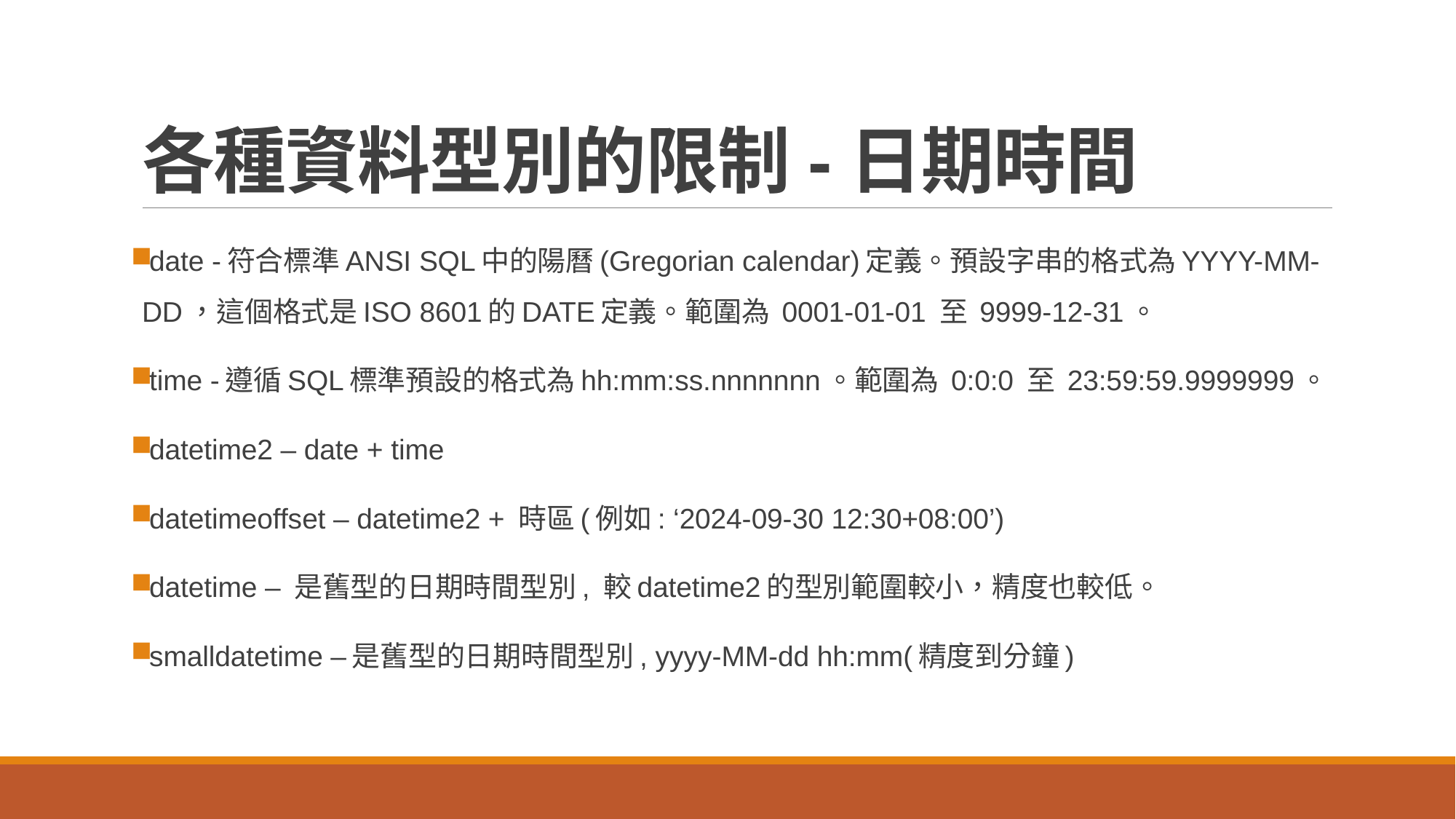

# 各種資料型別的限制-日期時間
date -符合標準ANSI SQL中的陽曆(Gregorian calendar)定義。預設字串的格式為YYYY-MM-DD，這個格式是ISO 8601的DATE定義。範圍為 0001-01-01 至 9999-12-31。
time -遵循SQL標準預設的格式為hh:mm:ss.nnnnnnn。範圍為 0:0:0 至 23:59:59.9999999。
datetime2 – date + time
datetimeoffset – datetime2 + 時區(例如: ‘2024-09-30 12:30+08:00’)
datetime – 是舊型的日期時間型別, 較datetime2的型別範圍較小，精度也較低。
smalldatetime –是舊型的日期時間型別, yyyy-MM-dd hh:mm(精度到分鐘)